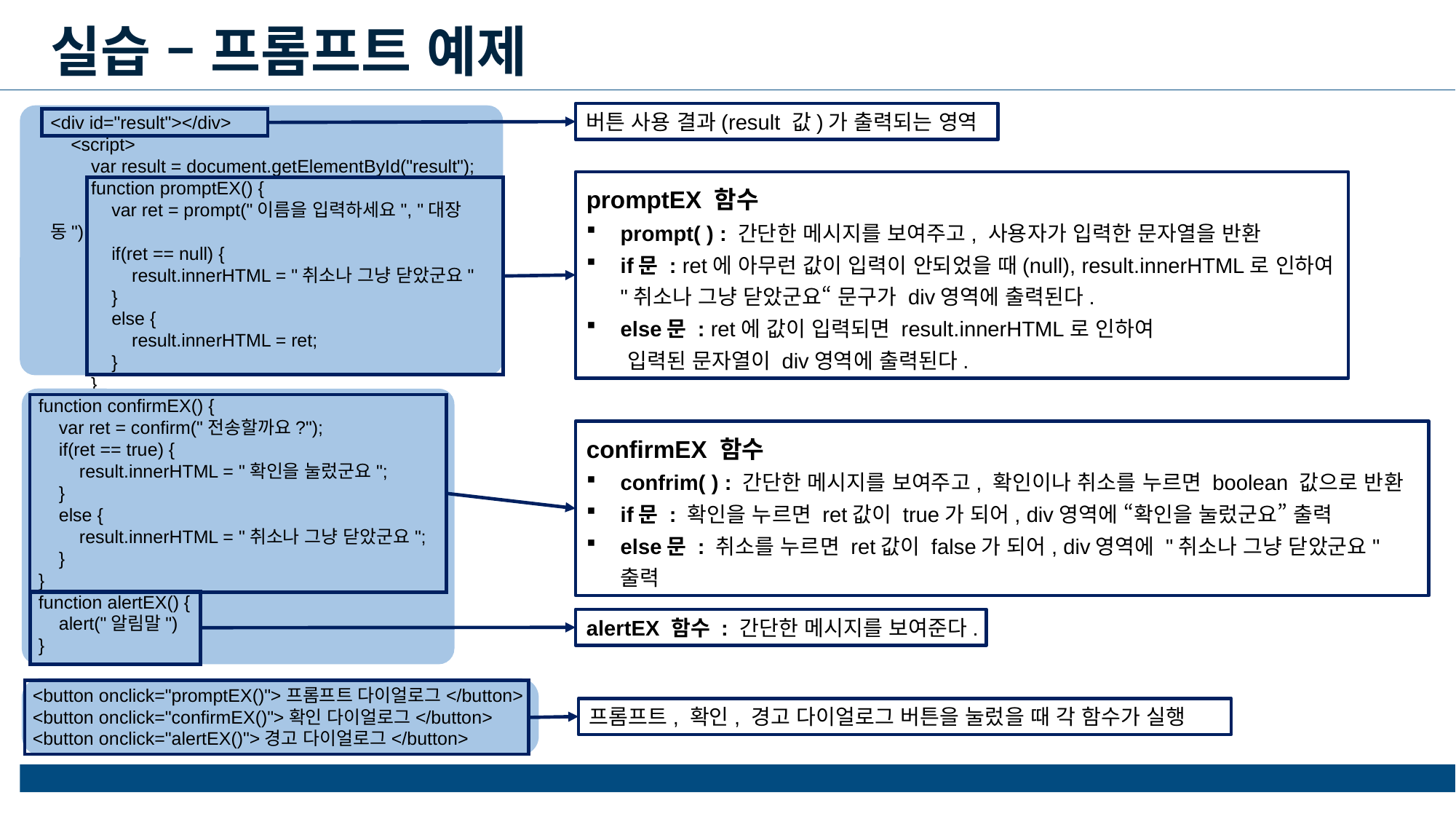

실습 – 프롬프트 예제
버튼 사용 결과(result 값)가 출력되는 영역

<div id="result"></div>
    <script>
        var result = document.getElementById("result");
        function promptEX() {
            var ret = prompt("이름을 입력하세요", "대장동");
            if(ret == null) {
                result.innerHTML = "취소나 그냥 닫았군요"
            }
            else {
                result.innerHTML = ret;
            }
        }

promptEX 함수
prompt( ) : 간단한 메시지를 보여주고, 사용자가 입력한 문자열을 반환
if문 : ret에 아무런 값이 입력이 안되었을 때(null), result.innerHTML로 인하여 "취소나 그냥 닫았군요“ 문구가 div영역에 출력된다.
else문 : ret에 값이 입력되면 result.innerHTML로 인하여
      입력된 문자열이 div영역에 출력된다.

        function confirmEX() {
            var ret = confirm("전송할까요?");
            if(ret == true) {
                result.innerHTML = "확인을 눌렀군요";
            }
            else {
                result.innerHTML = "취소나 그냥 닫았군요";
            }
        }
        function alertEX() {
            alert("알림말")
        }

confirmEX 함수
confrim( ) : 간단한 메시지를 보여주고, 확인이나 취소를 누르면 boolean 값으로 반환
if문 : 확인을 누르면 ret값이 true가 되어, div영역에 “확인을 눌렀군요” 출력
else문 : 취소를 누르면 ret값이 false가 되어, div영역에 "취소나 그냥 닫았군요" 출력

alertEX 함수 : 간단한 메시지를 보여준다.

<button onclick="promptEX()">프롬프트 다이얼로그</button>
<button onclick="confirmEX()">확인 다이얼로그</button>
<button onclick="alertEX()">경고 다이얼로그</button>

프롬프트, 확인, 경고 다이얼로그 버튼을 눌렀을 때 각 함수가 실행